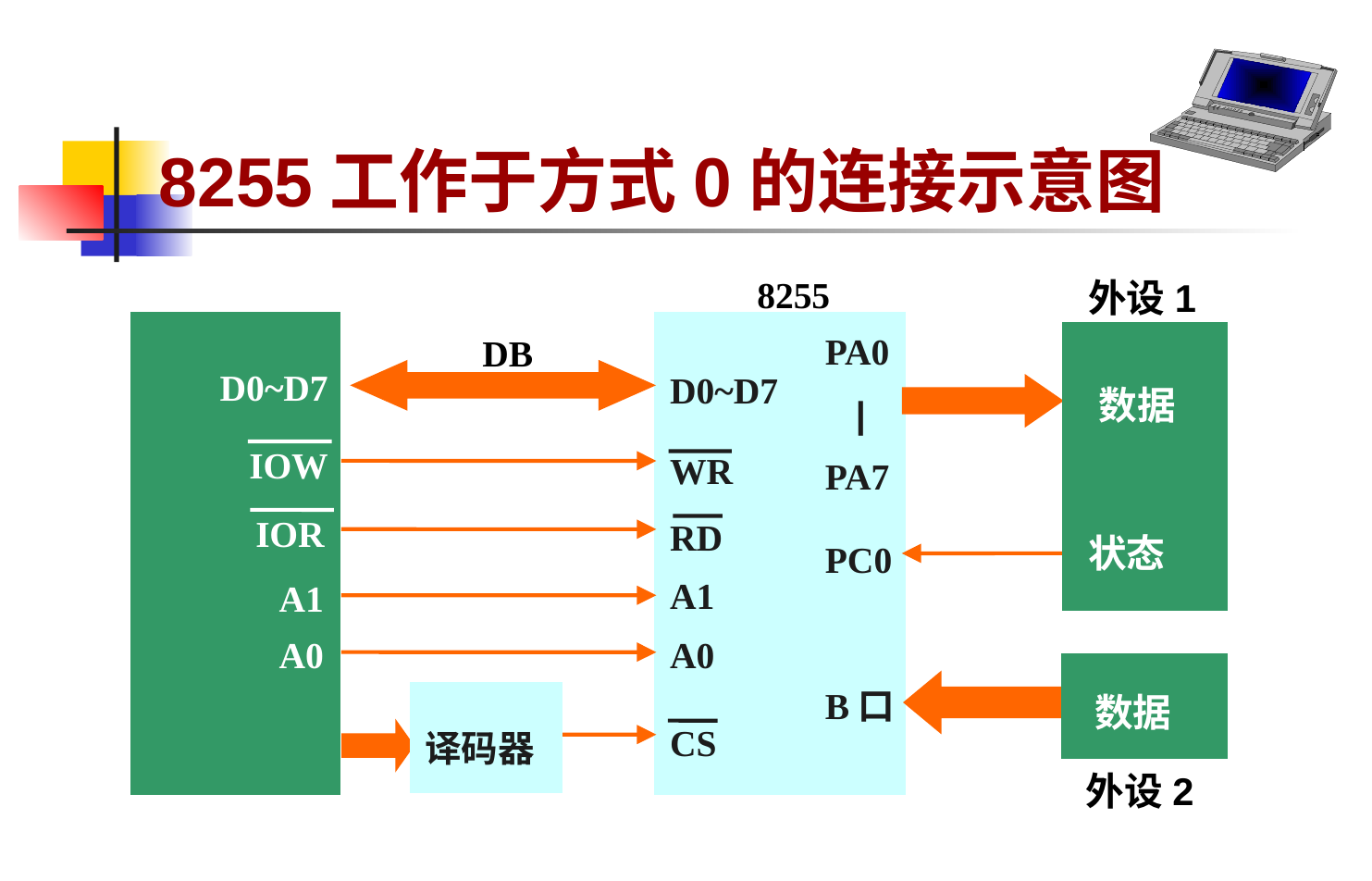

# 8255工作于方式0的连接示意图
8255

外设1

数据
状态

D0~D7
IOW

IOR

A1
A0
PA0
   |
PA7
DB
D0~D7
WR

RD

A1
A0
CS

PC0

数据
外设2

B口

译码器

60